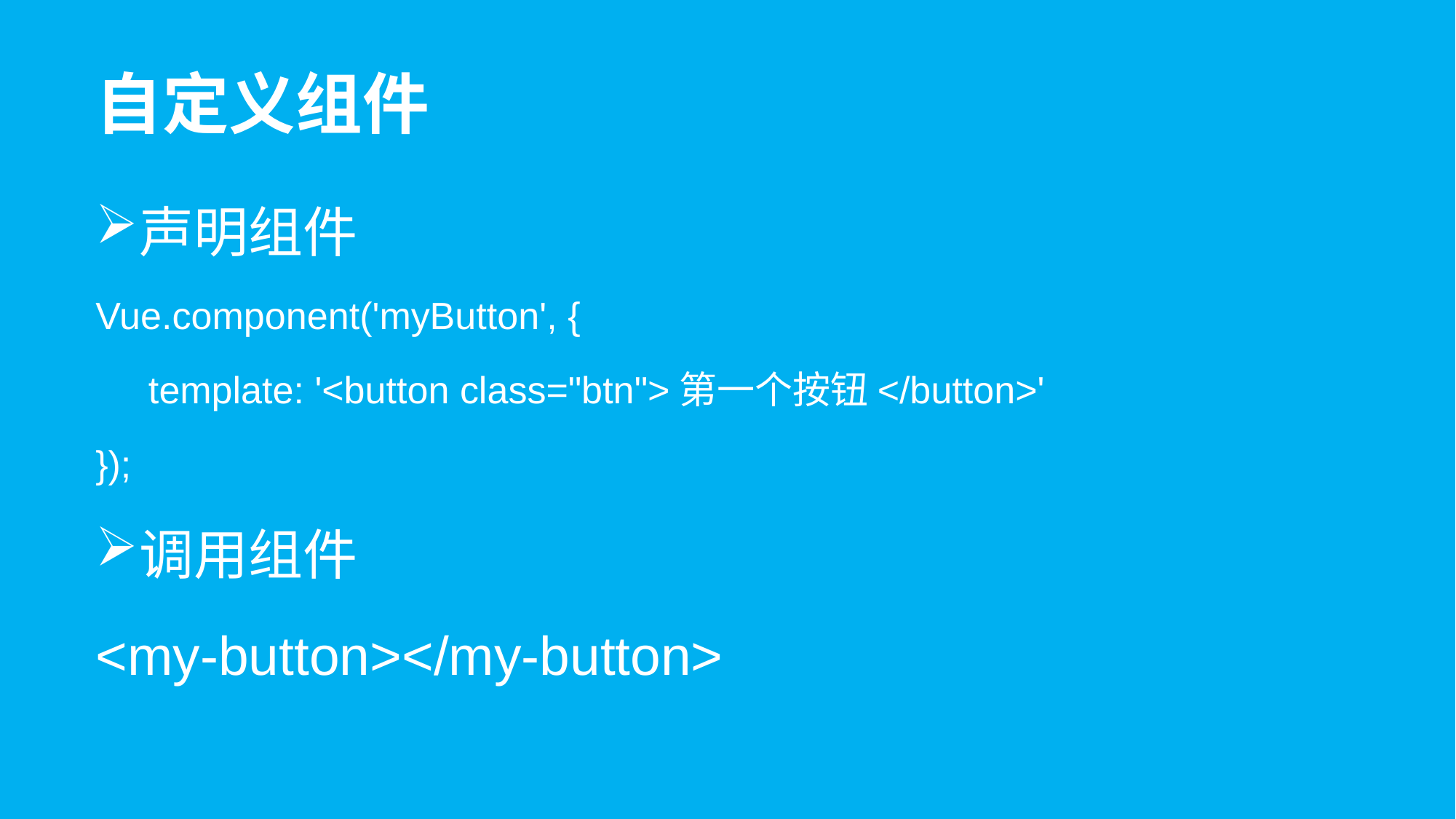

# 自定义组件
声明组件
Vue.component('myButton', {
     template: '<button class="btn">第一个按钮</button>'
});
调用组件
<my-button></my-button>